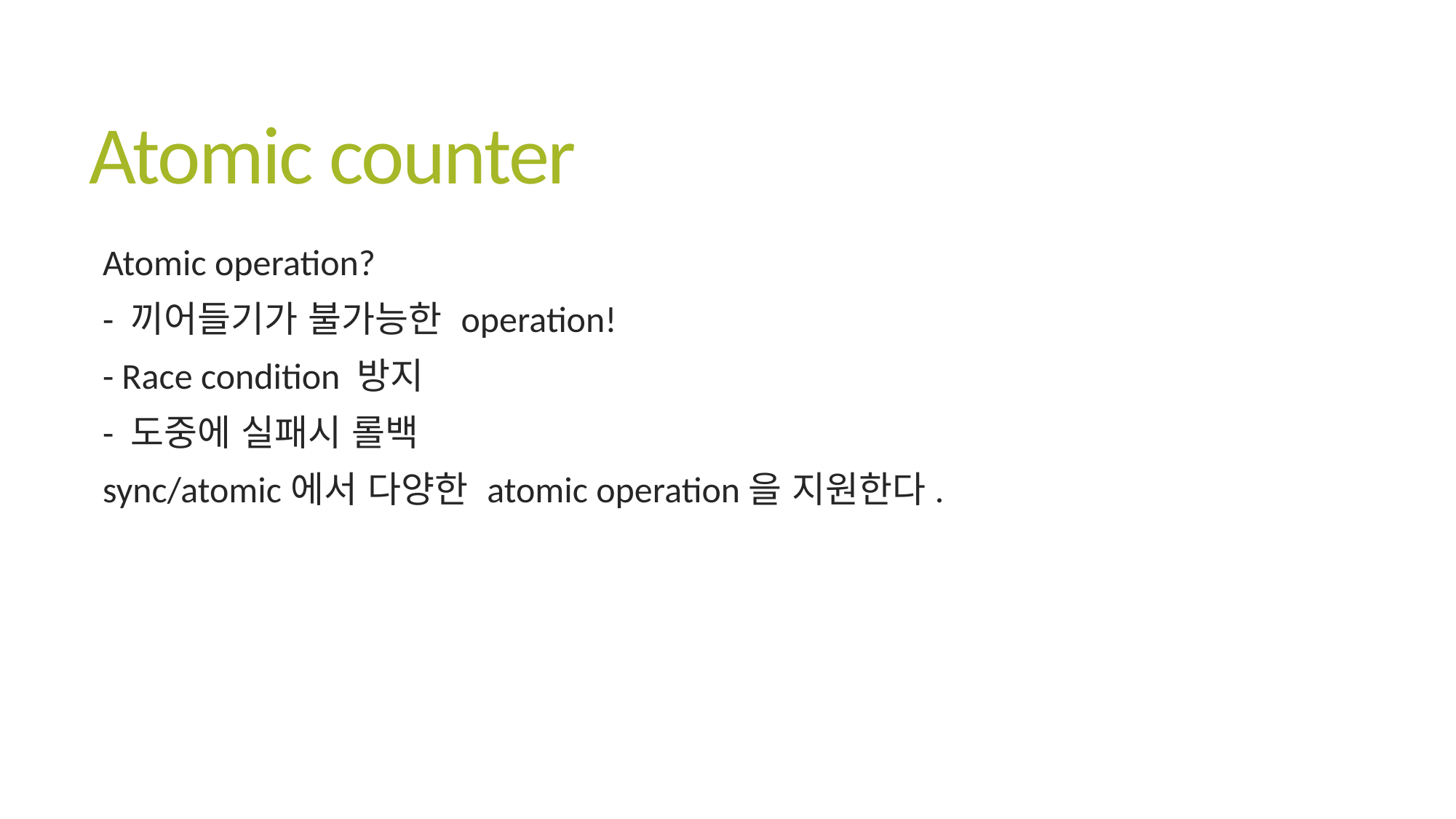

# Atomic counter
Atomic operation?
- 끼어들기가 불가능한 operation!
- Race condition 방지
- 도중에 실패시 롤백
sync/atomic에서 다양한 atomic operation을 지원한다.